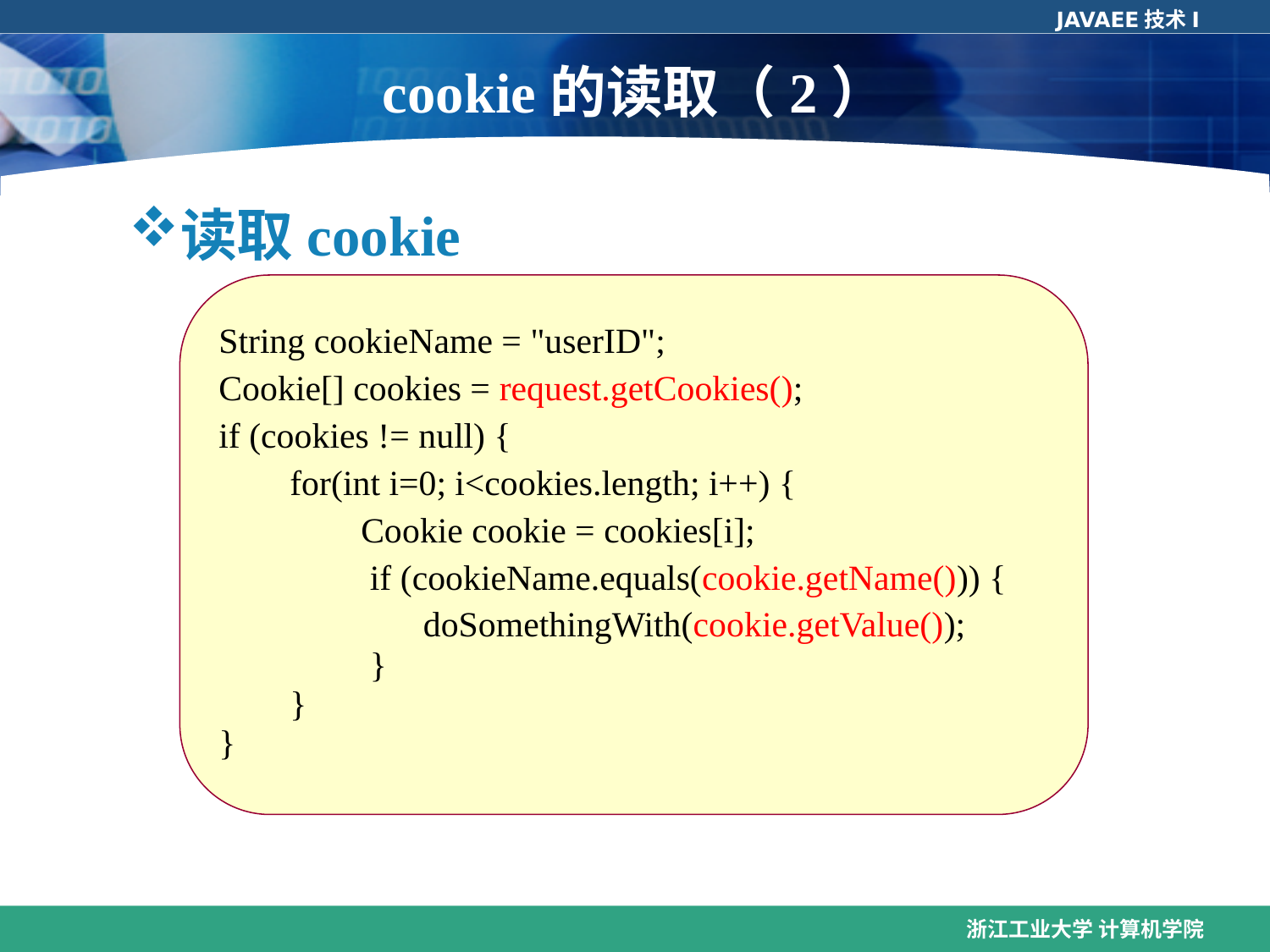

# cookie的读取（2）
读取cookie
String cookieName = "userID";
Cookie[] cookies = request.getCookies();
if (cookies != null) {
        for(int i=0; i<cookies.length; i++) {
                Cookie cookie = cookies[i];
                 if (cookieName.equals(cookie.getName())) {
                       doSomethingWith(cookie.getValue());
                 }
        }
}